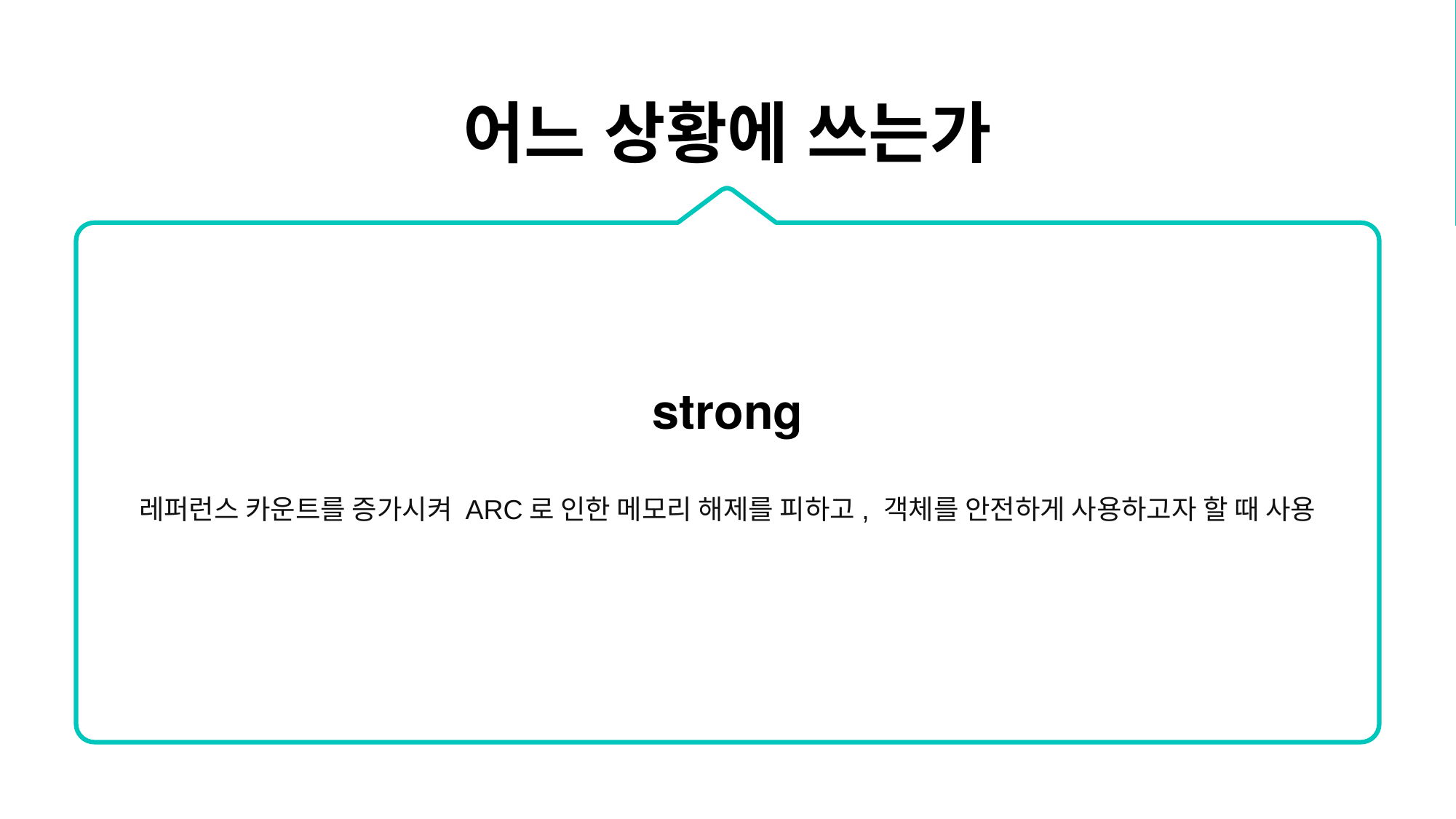

어느 상황에 쓰는가

strong
레퍼런스 카운트를 증가시켜 ARC로 인한 메모리 해제를 피하고, 객체를 안전하게 사용하고자 할 때 사용